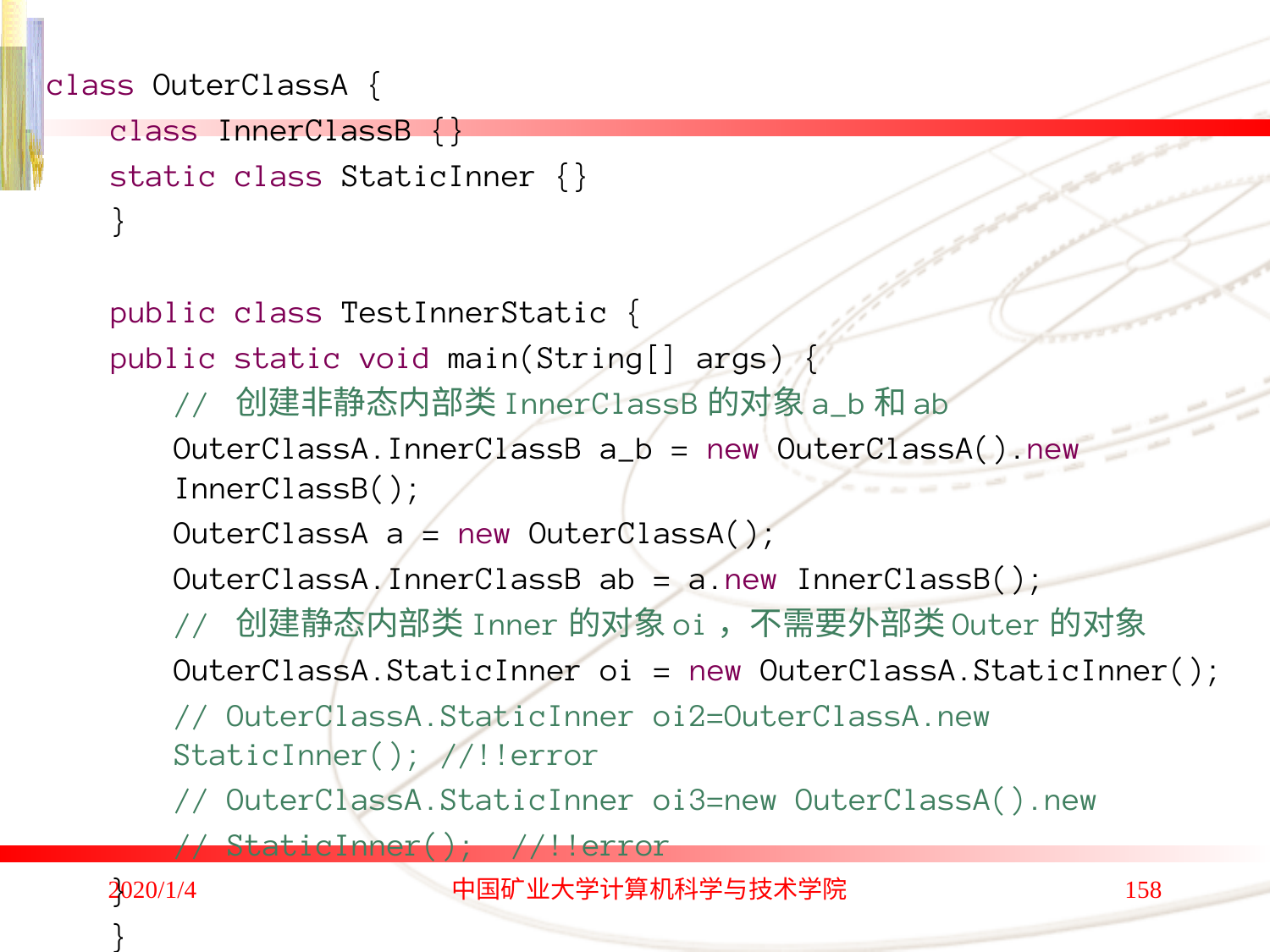

class OuterClassA {
class InnerClassB {}
static class StaticInner {}
}

public class TestInnerStatic {
public static void main(String[] args) {
// 创建非静态内部类InnerClassB的对象a_b和ab
OuterClassA.InnerClassB a_b = new OuterClassA().new InnerClassB();
OuterClassA a = new OuterClassA();
OuterClassA.InnerClassB ab = a.new InnerClassB();
// 创建静态内部类Inner的对象oi，不需要外部类Outer的对象
OuterClassA.StaticInner oi = new OuterClassA.StaticInner();
// OuterClassA.StaticInner oi2=OuterClassA.new StaticInner(); //!!error
// OuterClassA.StaticInner oi3=new OuterClassA().new
// StaticInner();  //!!error
}
}

2020/1/4
中国矿业大学计算机科学与技术学院
158